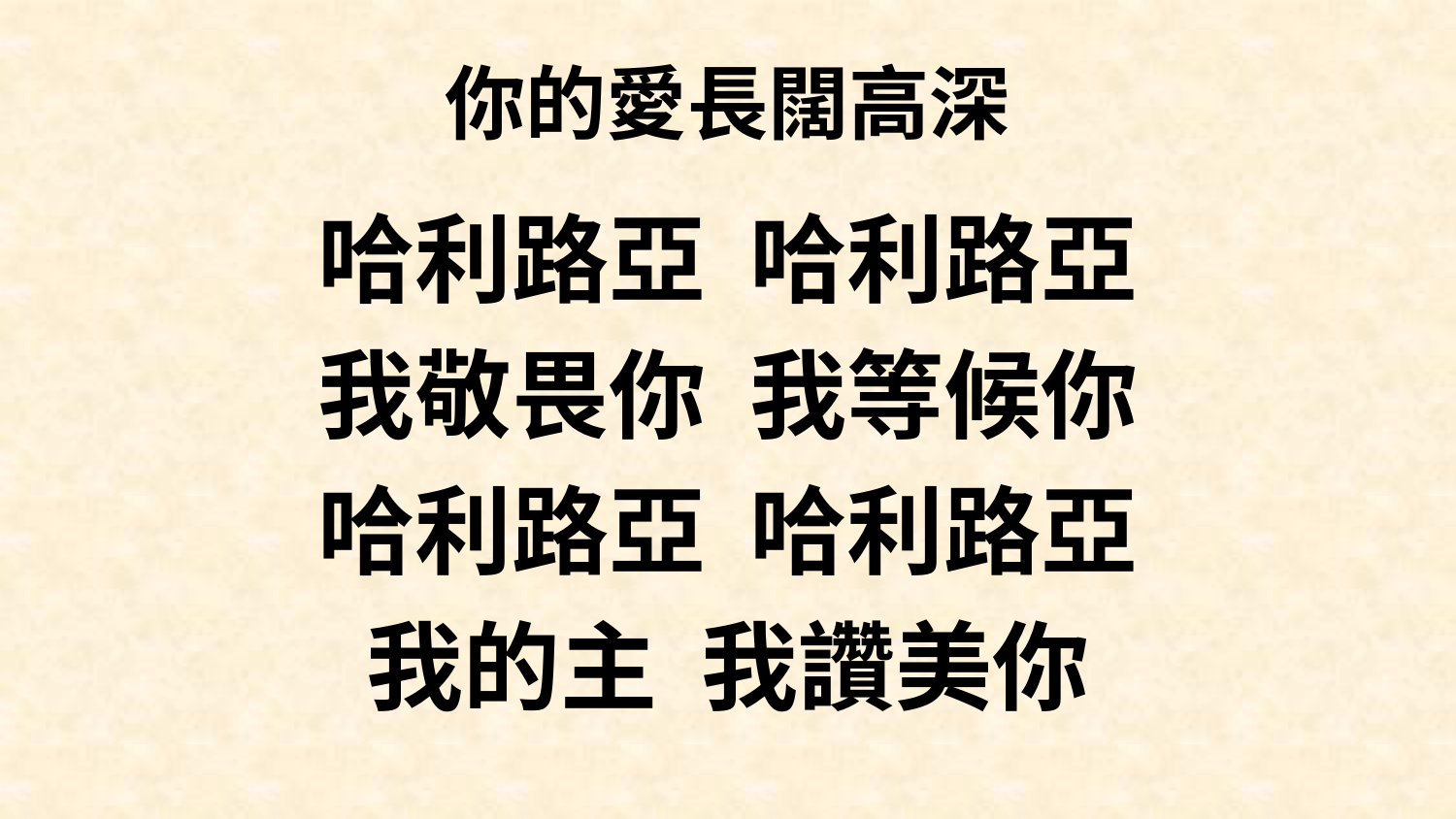

# 你的愛長闊高深
哈利路亞  哈利路亞
我敬畏你  我等候你
哈利路亞  哈利路亞
我的主  我讚美你